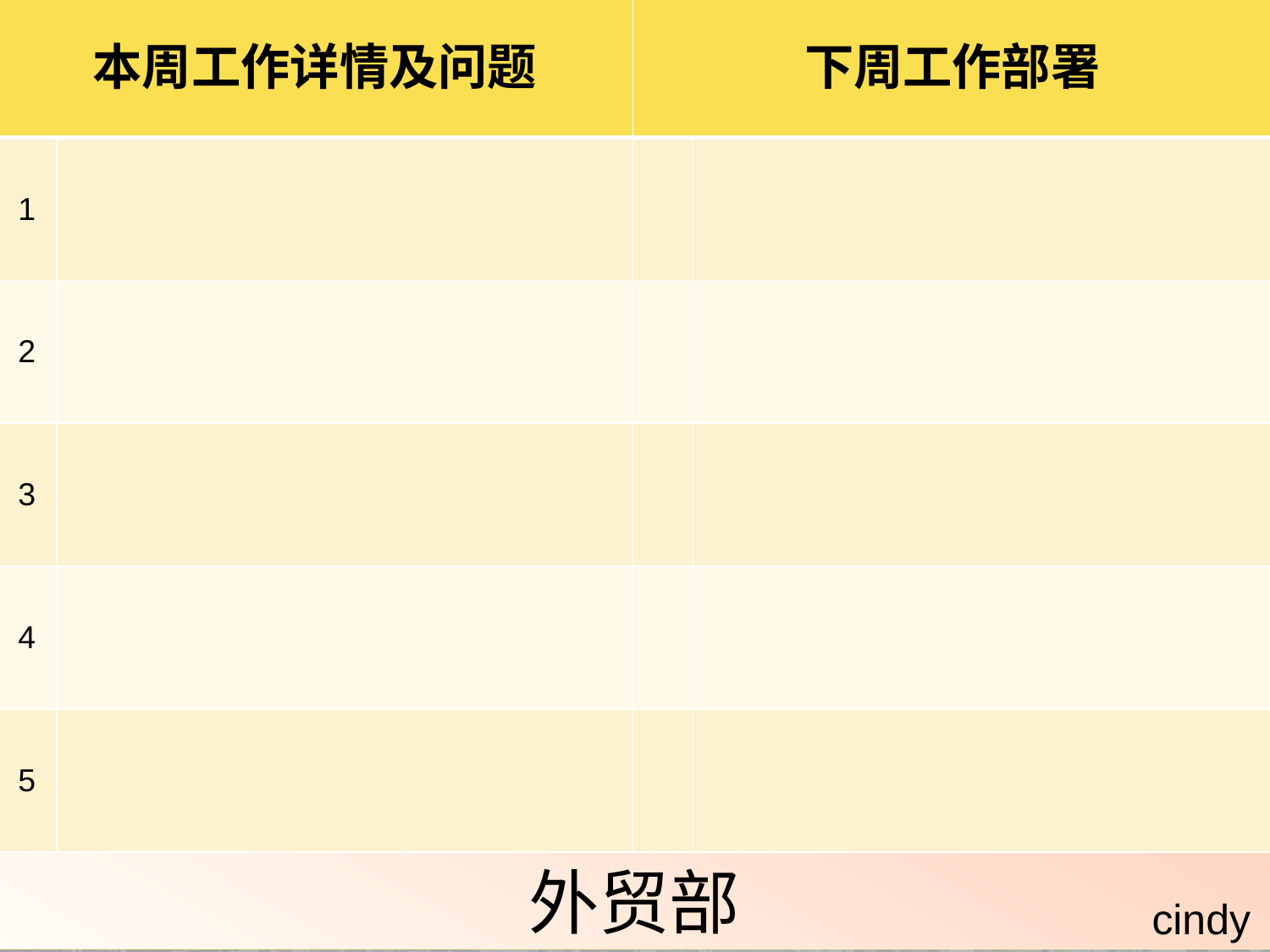

| 本周工作详情及问题 |  | 下周工作部署 |  |
| --- | --- | --- | --- |
| 1 |  |  |  |
| 2 |  |  |  |
| 3 |  |  |  |
| 4 |  |  |  |
| 5 |  |  |  |
外贸部
cindy